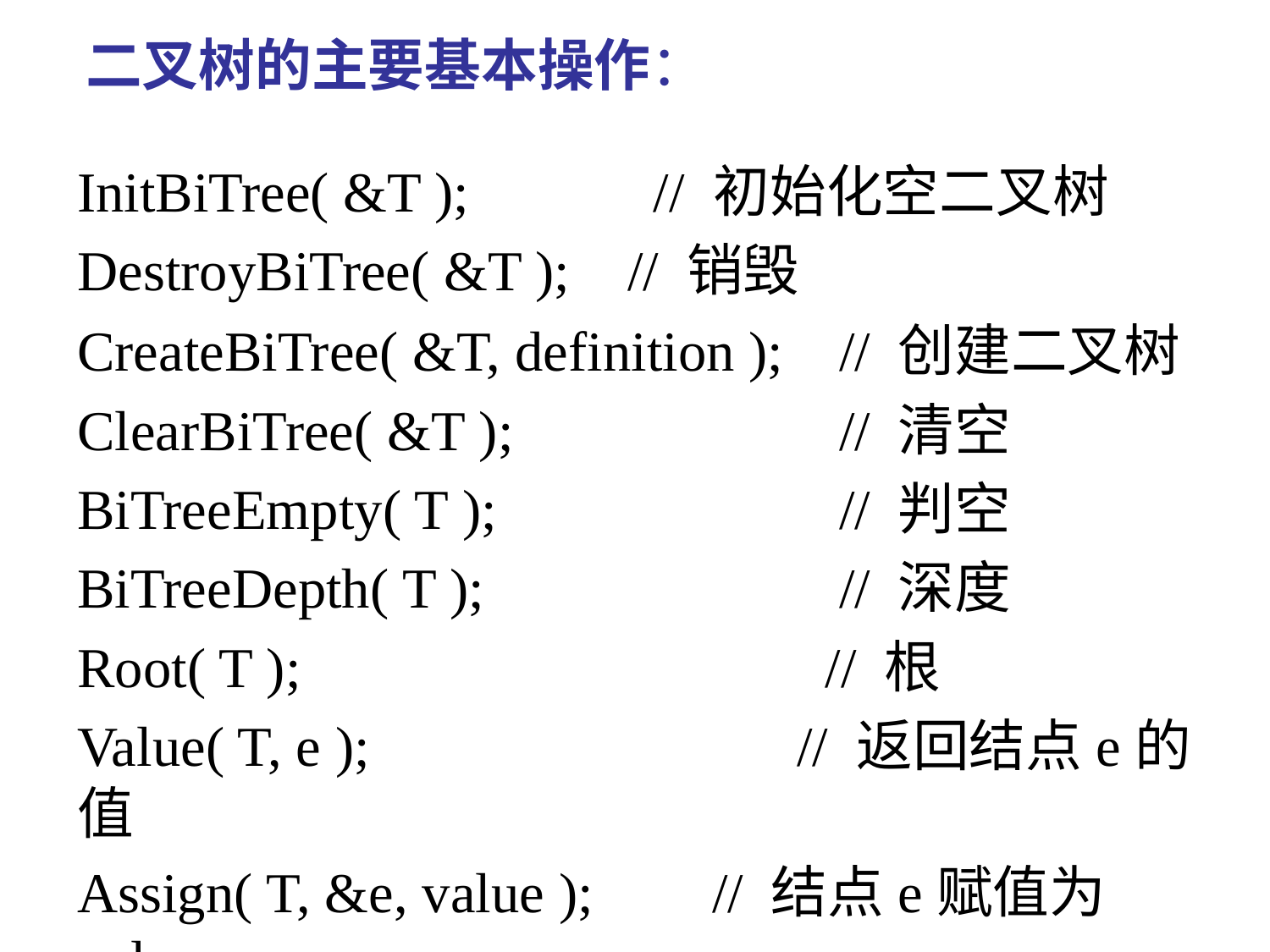

二叉树的主要基本操作：
InitBiTree( &T );             // 初始化空二叉树
DestroyBiTree( &T );	   // 销毁
CreateBiTree( &T, definition );	// 创建二叉树
ClearBiTree( &T );			// 清空
BiTreeEmpty( T );			// 判空
BiTreeDepth( T );			// 深度
Root( T );				        // 根
Value( T, e );			      // 返回结点e的值
Assign( T, &e, value );	// 结点e赋值为value